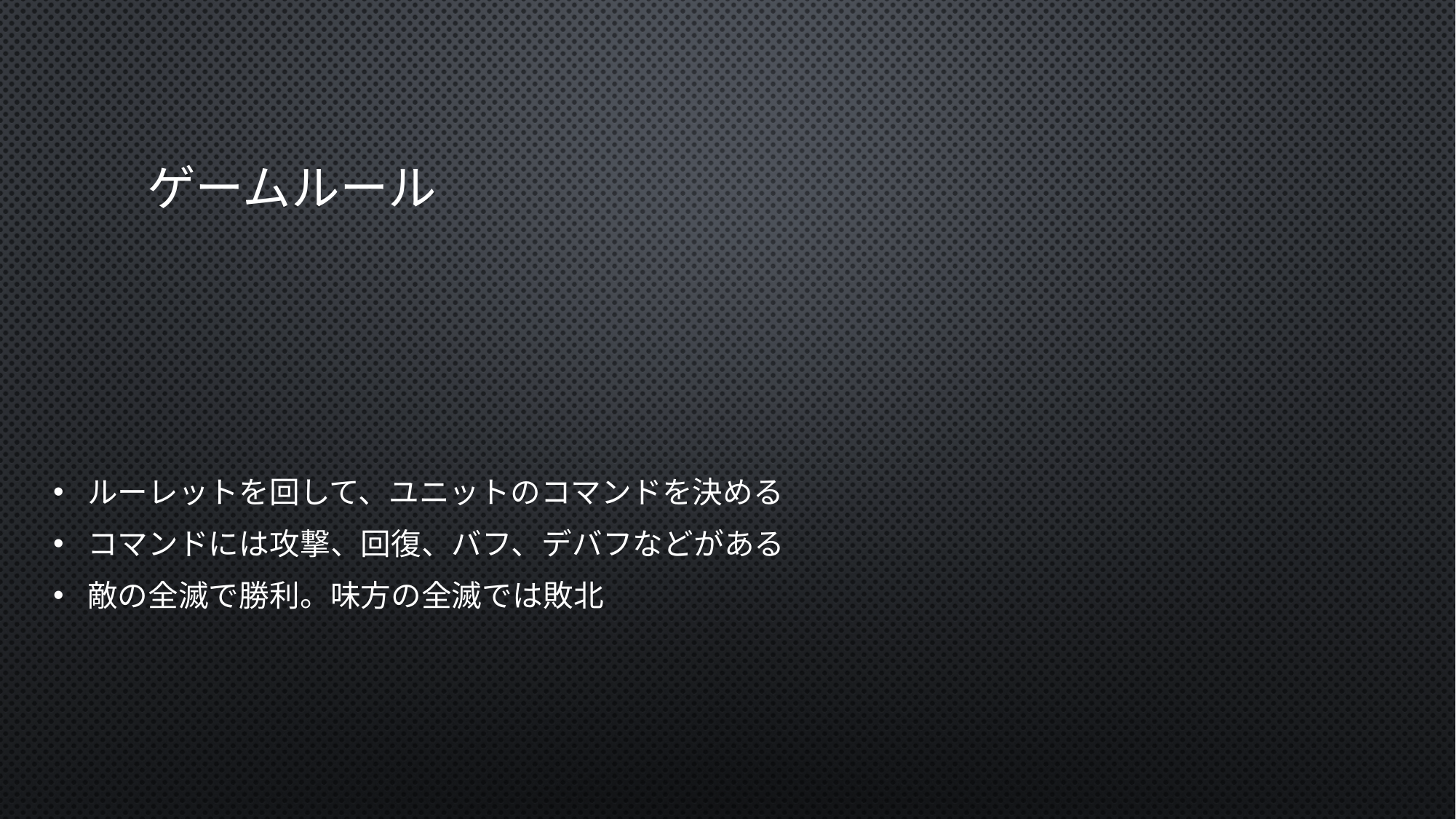

# ゲームルール
ルーレットを回して、ユニットのコマンドを決める
コマンドには攻撃、回復、バフ、デバフなどがある
敵の全滅で勝利。味方の全滅では敗北